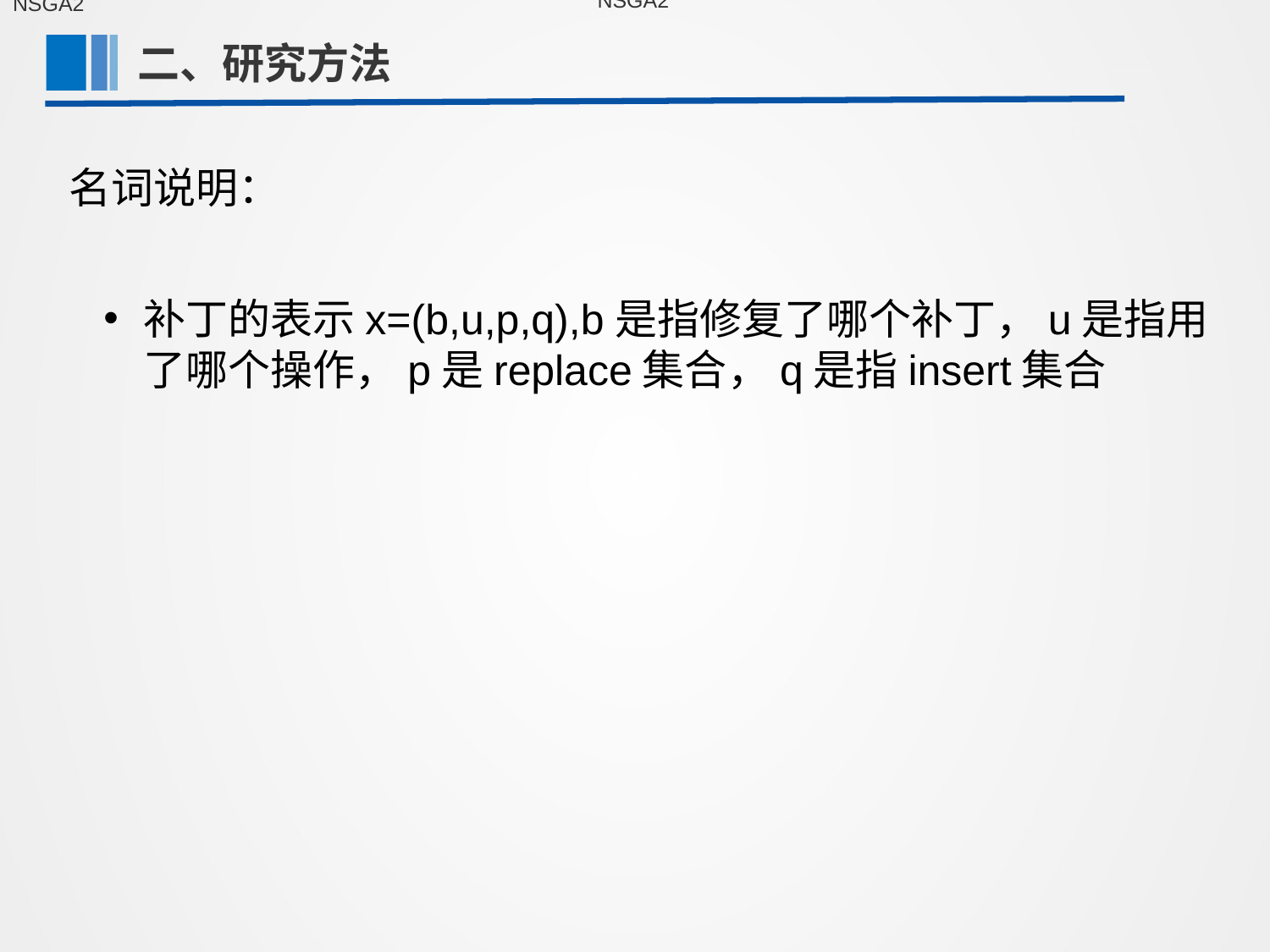

NSGA2
NSGA2
二、研究方法

第一部分
名词说明：
补丁的表示x=(b,u,p,q),b是指修复了哪个补丁，u是指用了哪个操作，p是replace集合，q是指insert集合